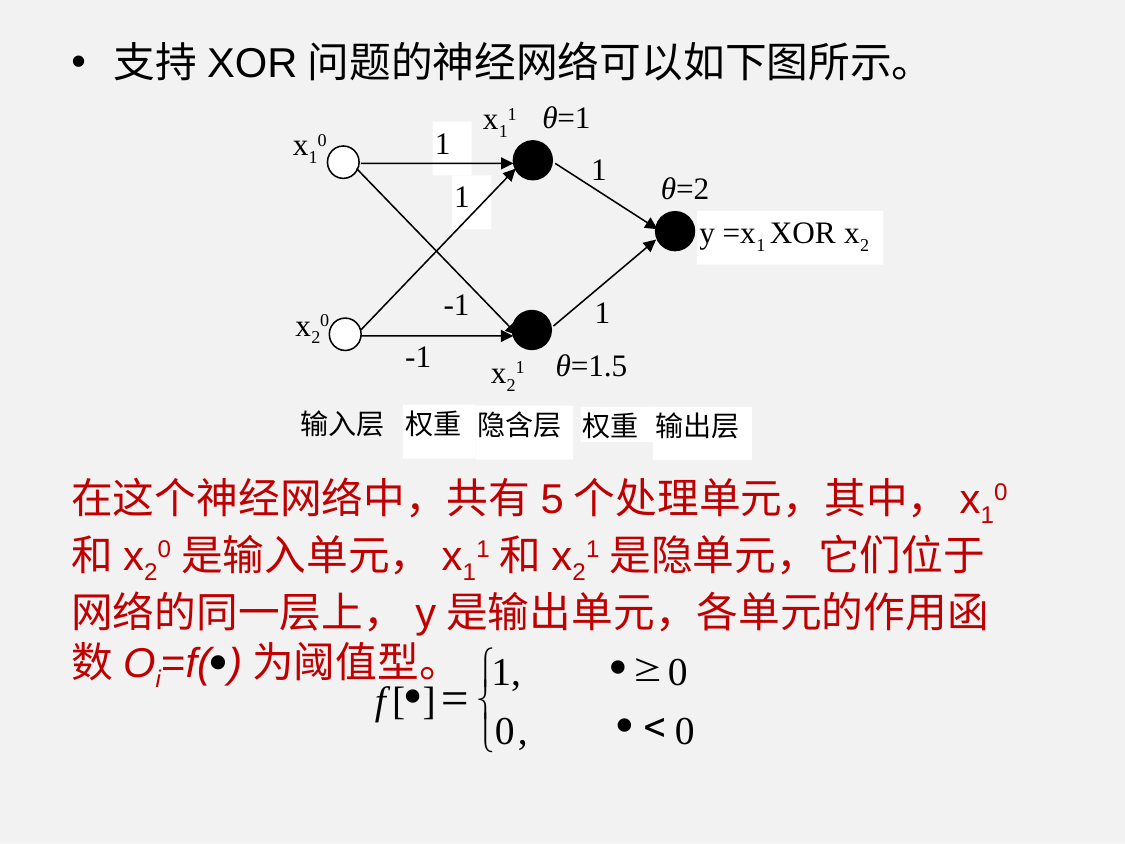

支持XOR问题的神经网络可以如下图所示。
θ=1
x11
1
x10

1

θ=2

1
y =x1 XOR x2

-1
1
x20

-1

权重
输入层
隐含层
权重
输出层
θ=1.5
x21
在这个神经网络中，共有5个处理单元，其中，x10和x20是输入单元，x11和x21是隐单元，它们位于网络的同一层上，y是输出单元，各单元的作用函数Oi=f(•)为阈值型。
•
≥

1
,
0
•
=
f
[
]

•
<
0
,
0